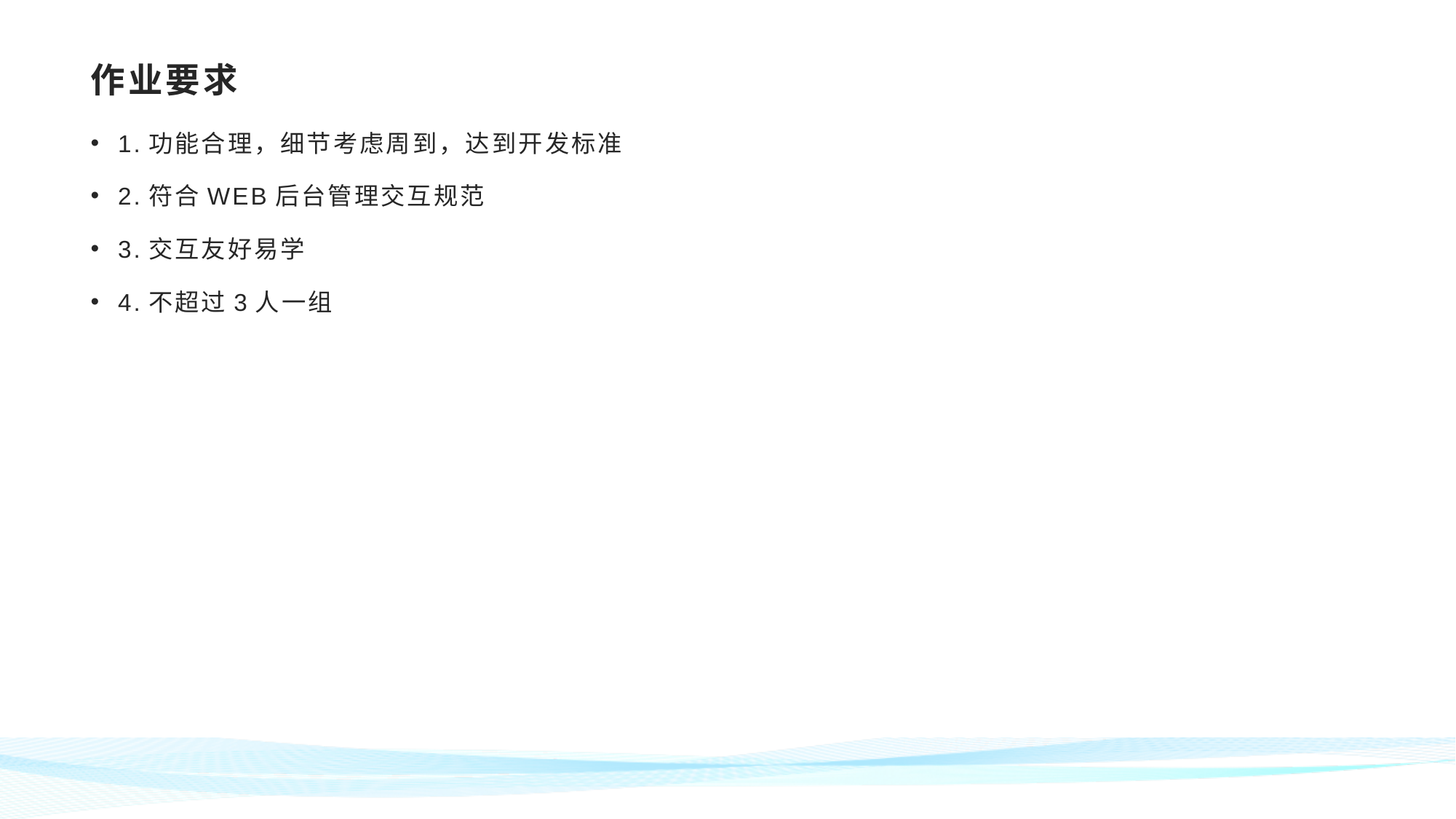

# 作业要求
1.功能合理，细节考虑周到，达到开发标准
2.符合WEB后台管理交互规范
3.交互友好易学
4.不超过3人一组